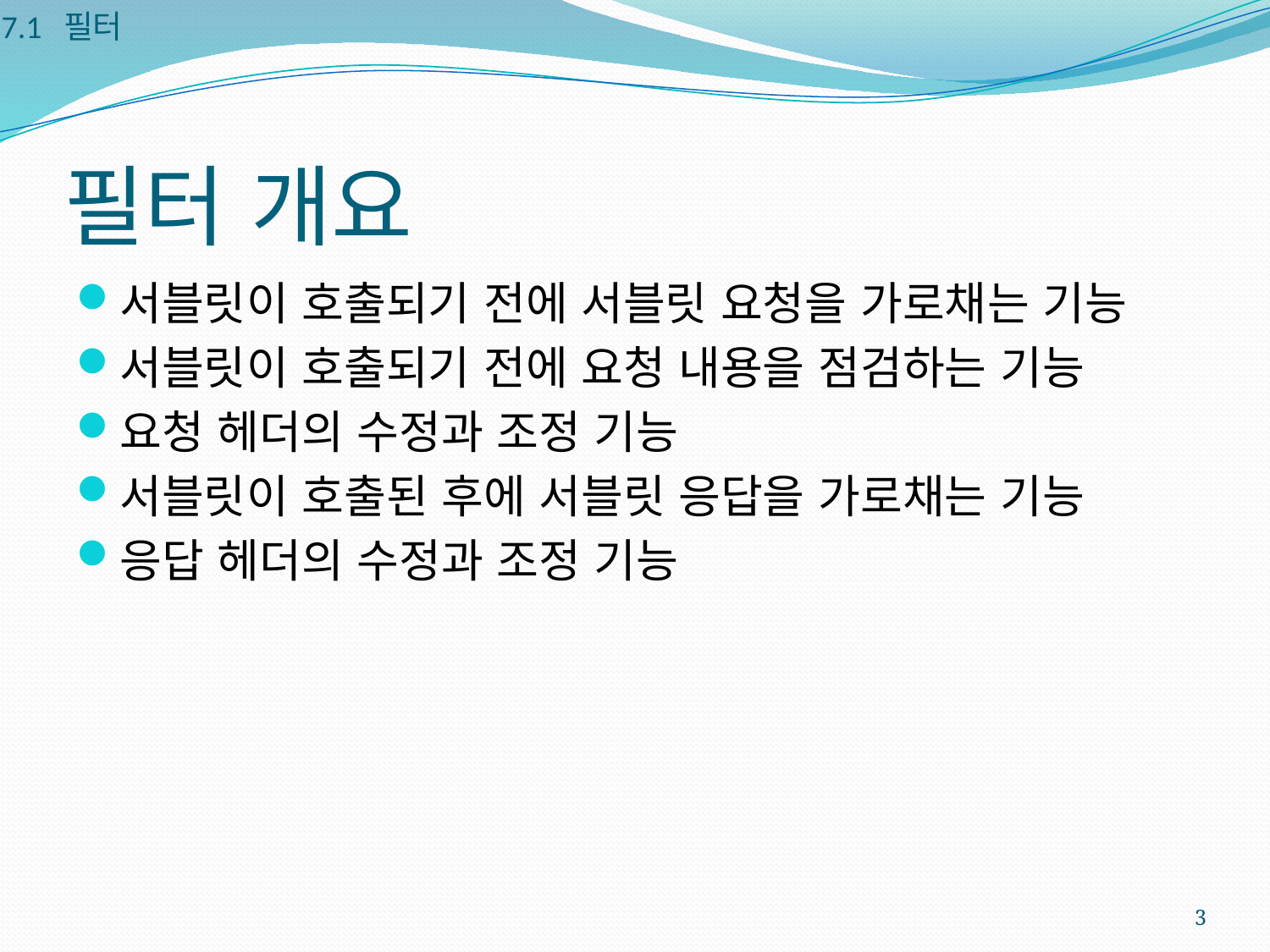

7.1  필터
# 필터 개요
서블릿이 호출되기 전에 서블릿 요청을 가로채는 기능
서블릿이 호출되기 전에 요청 내용을 점검하는 기능
요청 헤더의 수정과 조정 기능
서블릿이 호출된 후에 서블릿 응답을 가로채는 기능
응답 헤더의 수정과 조정 기능
3